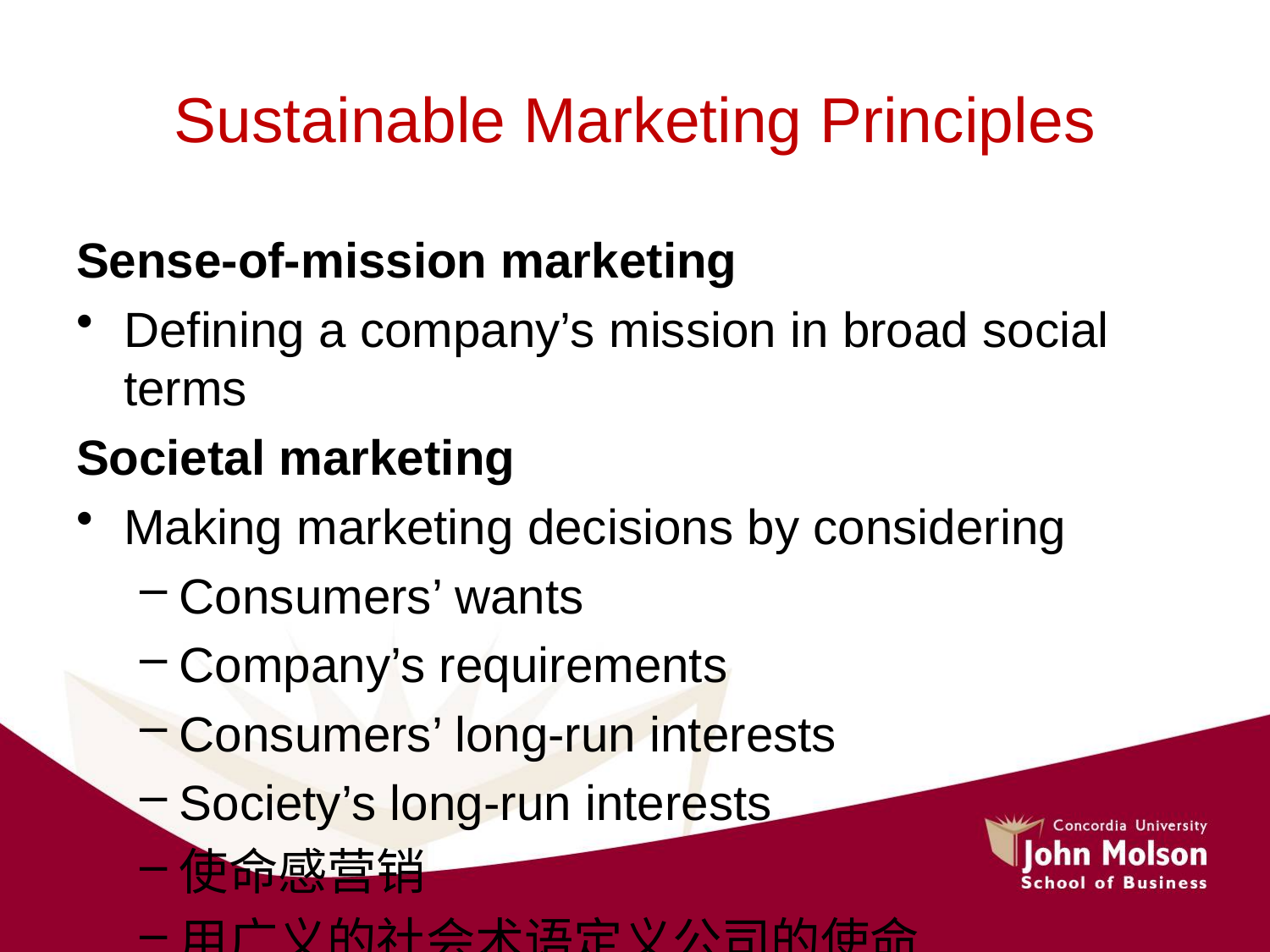

# Sustainable Marketing Principles
Sense-of-mission marketing
Defining a company’s mission in broad social terms
Societal marketing
Making marketing decisions by considering
Consumers’ wants
Company’s requirements
Consumers’ long-run interests
Society’s long-run interests
使命感营销
用广义的社会术语定义公司的使命
社会营销
通过考虑做出营销决策
消费者的需求
公司要求
消费者的长期利益
社会的长远利益